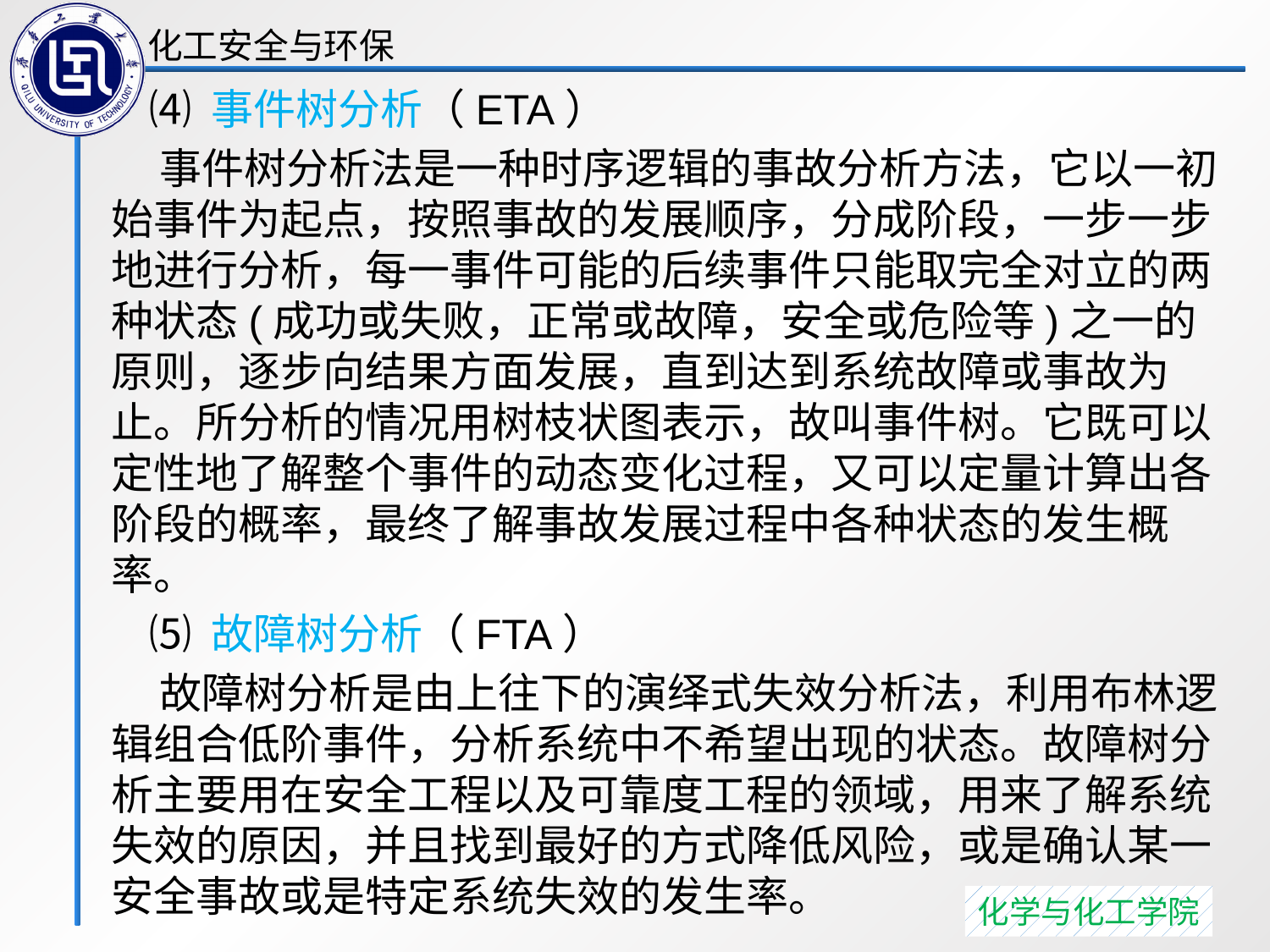

⑷ 事件树分析（ETA）
    事件树分析法是一种时序逻辑的事故分析方法，它以一初始事件为起点，按照事故的发展顺序，分成阶段，一步一步地进行分析，每一事件可能的后续事件只能取完全对立的两种状态(成功或失败，正常或故障，安全或危险等)之一的原则，逐步向结果方面发展，直到达到系统故障或事故为止。所分析的情况用树枝状图表示，故叫事件树。它既可以定性地了解整个事件的动态变化过程，又可以定量计算出各阶段的概率，最终了解事故发展过程中各种状态的发生概率。
    ⑸ 故障树分析（FTA）
    故障树分析是由上往下的演绎式失效分析法，利用布林逻辑组合低阶事件，分析系统中不希望出现的状态。故障树分析主要用在安全工程以及可靠度工程的领域，用来了解系统失效的原因，并且找到最好的方式降低风险，或是确认某一安全事故或是特定系统失效的发生率。